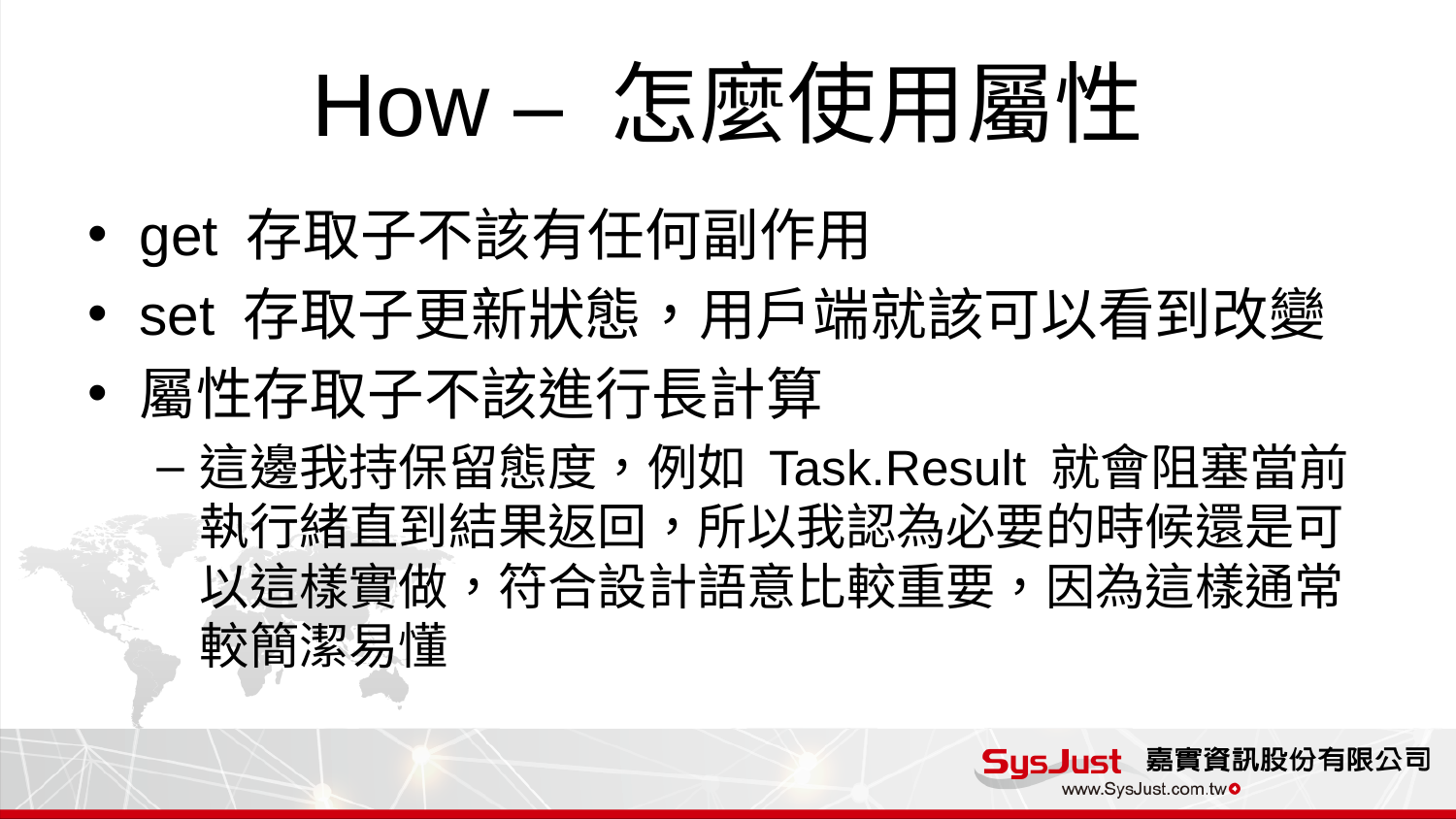

# How – 怎麼使用屬性
get 存取子不該有任何副作用
set 存取子更新狀態，用戶端就該可以看到改變
屬性存取子不該進行長計算
這邊我持保留態度，例如 Task.Result 就會阻塞當前執行緒直到結果返回，所以我認為必要的時候還是可以這樣實做，符合設計語意比較重要，因為這樣通常較簡潔易懂